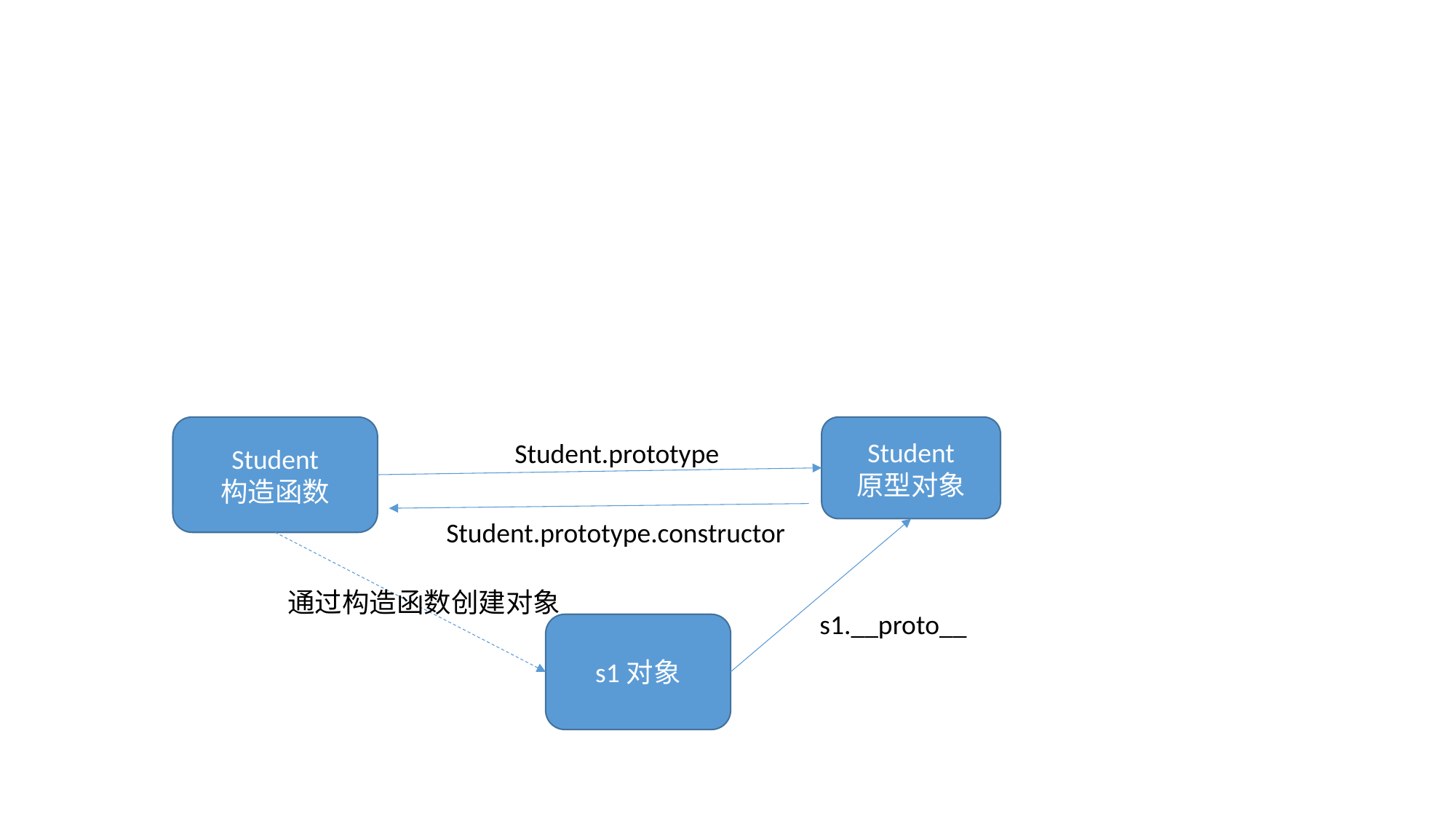

Student
构造函数
Student
原型对象
Student.prototype
Student.prototype.constructor

通过构造函数创建对象
s1.__proto__
s1对象